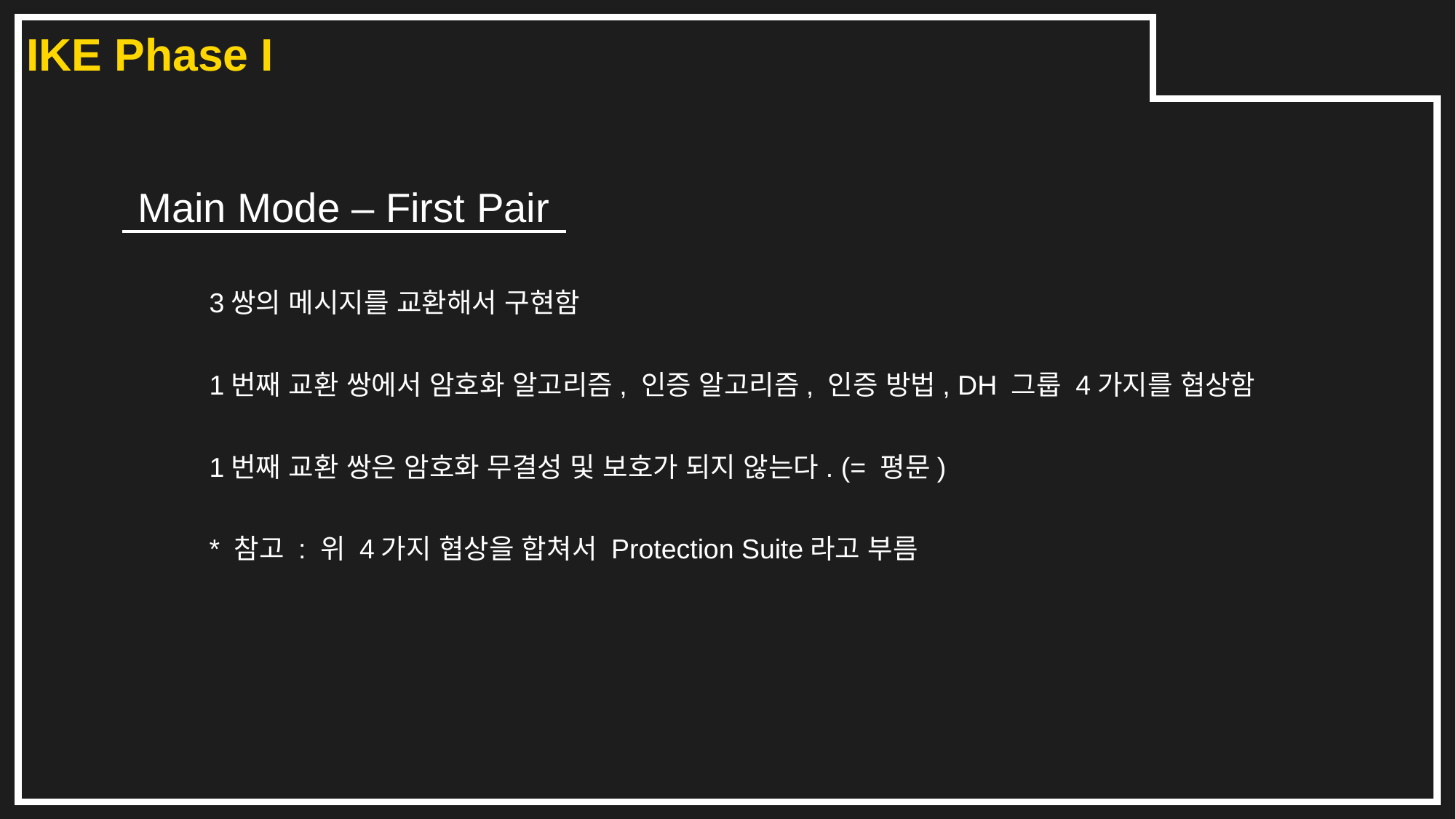

IKE Phase I
Main Mode – First Pair
3쌍의 메시지를 교환해서 구현함
1번째 교환 쌍에서 암호화 알고리즘, 인증 알고리즘, 인증 방법, DH 그룹 4가지를 협상함
1번째 교환 쌍은 암호화 무결성 및 보호가 되지 않는다. (= 평문)
* 참고 : 위 4가지 협상을 합쳐서 Protection Suite라고 부름